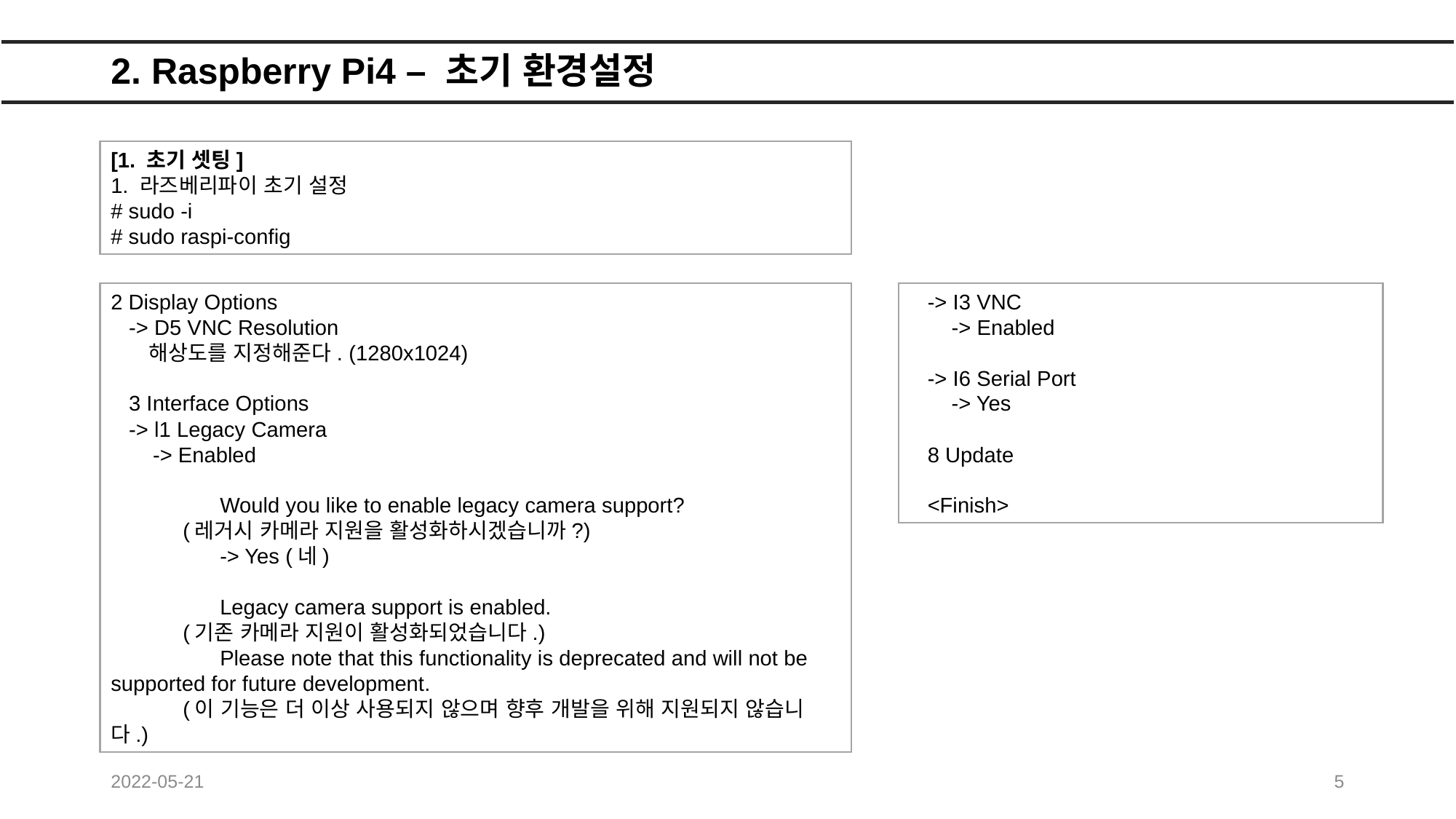

# 2. Raspberry Pi4 – 초기 환경설정
[1. 초기 셋팅]
1. 라즈베리파이 초기 설정
# sudo -i
# sudo raspi-config
2 Display Options
   -> D5 VNC Resolution
       해상도를 지정해준다. (1280x1024)

   3 Interface Options
   -> l1 Legacy Camera
       -> Enabled

	Would you like to enable legacy camera support?
            (레거시 카메라 지원을 활성화하시겠습니까?)
	-> Yes (네)

	Legacy camera support is enabled.
            (기존 카메라 지원이 활성화되었습니다.)
	Please note that this functionality is deprecated and will not be supported for future development.
            (이 기능은 더 이상 사용되지 않으며 향후 개발을 위해 지원되지 않습니다.)
   -> I3 VNC
       -> Enabled

   -> I6 Serial Port
       -> Yes

   8 Update

   <Finish>
2022-05-21
5